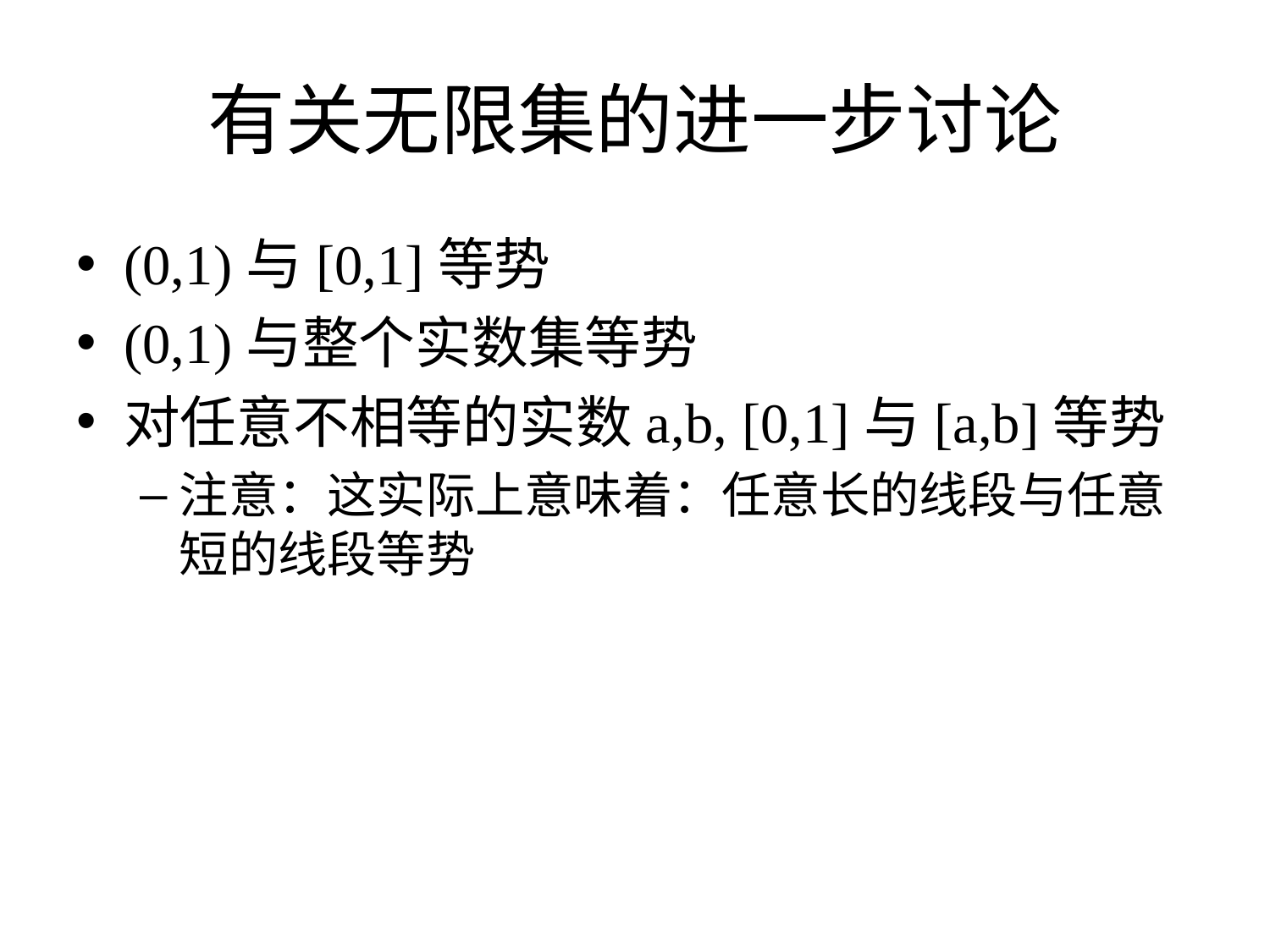

# 有关无限集的进一步讨论
(0,1)与[0,1]等势
(0,1)与整个实数集等势
对任意不相等的实数a,b, [0,1]与[a,b]等势
注意：这实际上意味着：任意长的线段与任意短的线段等势